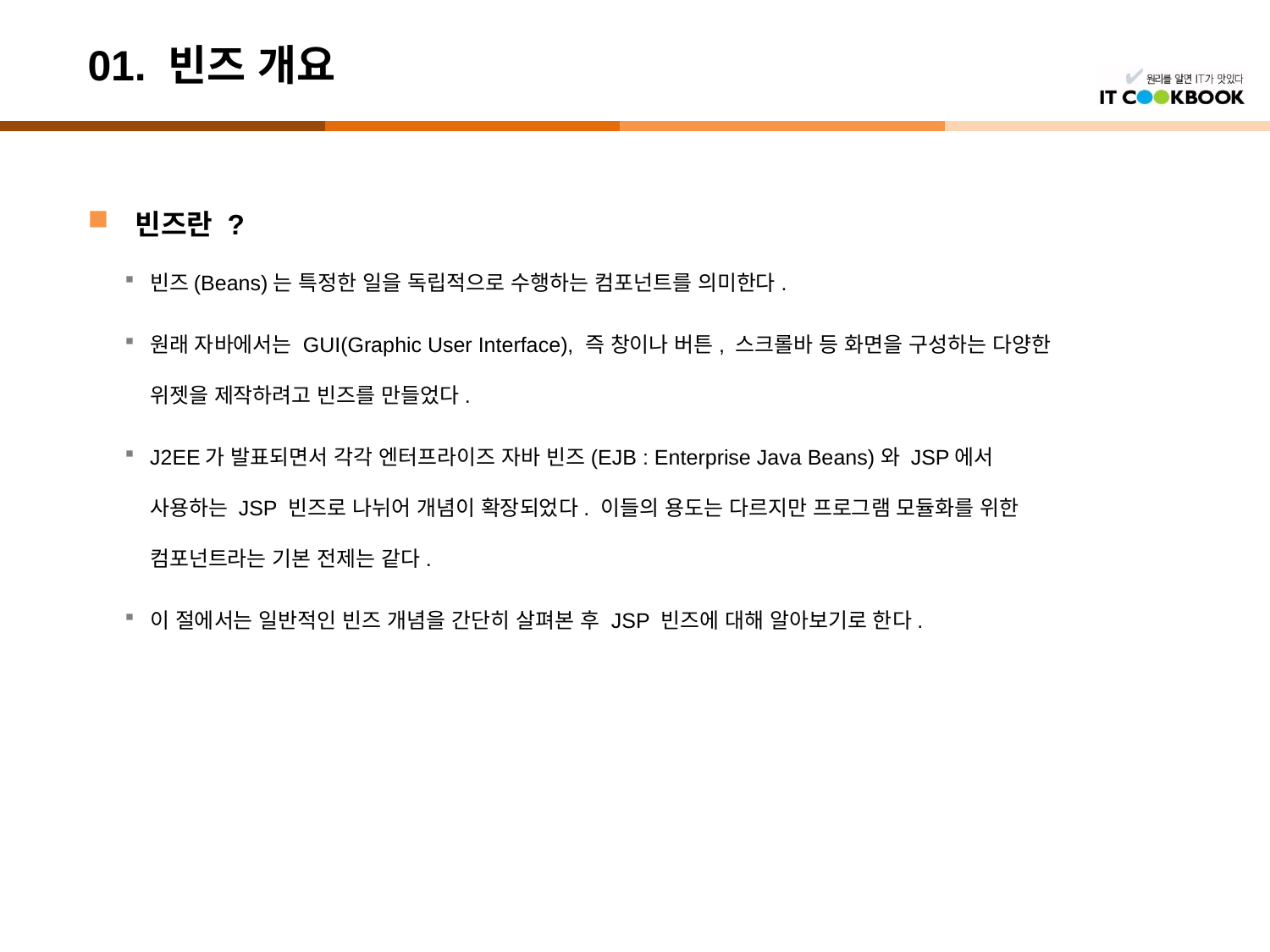

# 01. 빈즈 개요
빈즈란 ?
빈즈(Beans)는 특정한 일을 독립적으로 수행하는 컴포넌트를 의미한다.
원래 자바에서는 GUI(Graphic User Interface), 즉 창이나 버튼, 스크롤바 등 화면을 구성하는 다양한 위젯을 제작하려고 빈즈를 만들었다.
J2EE가 발표되면서 각각 엔터프라이즈 자바 빈즈(EJB : Enterprise Java Beans)와 JSP에서 사용하는 JSP 빈즈로 나뉘어 개념이 확장되었다. 이들의 용도는 다르지만 프로그램 모듈화를 위한 컴포넌트라는 기본 전제는 같다.
이 절에서는 일반적인 빈즈 개념을 간단히 살펴본 후 JSP 빈즈에 대해 알아보기로 한다.